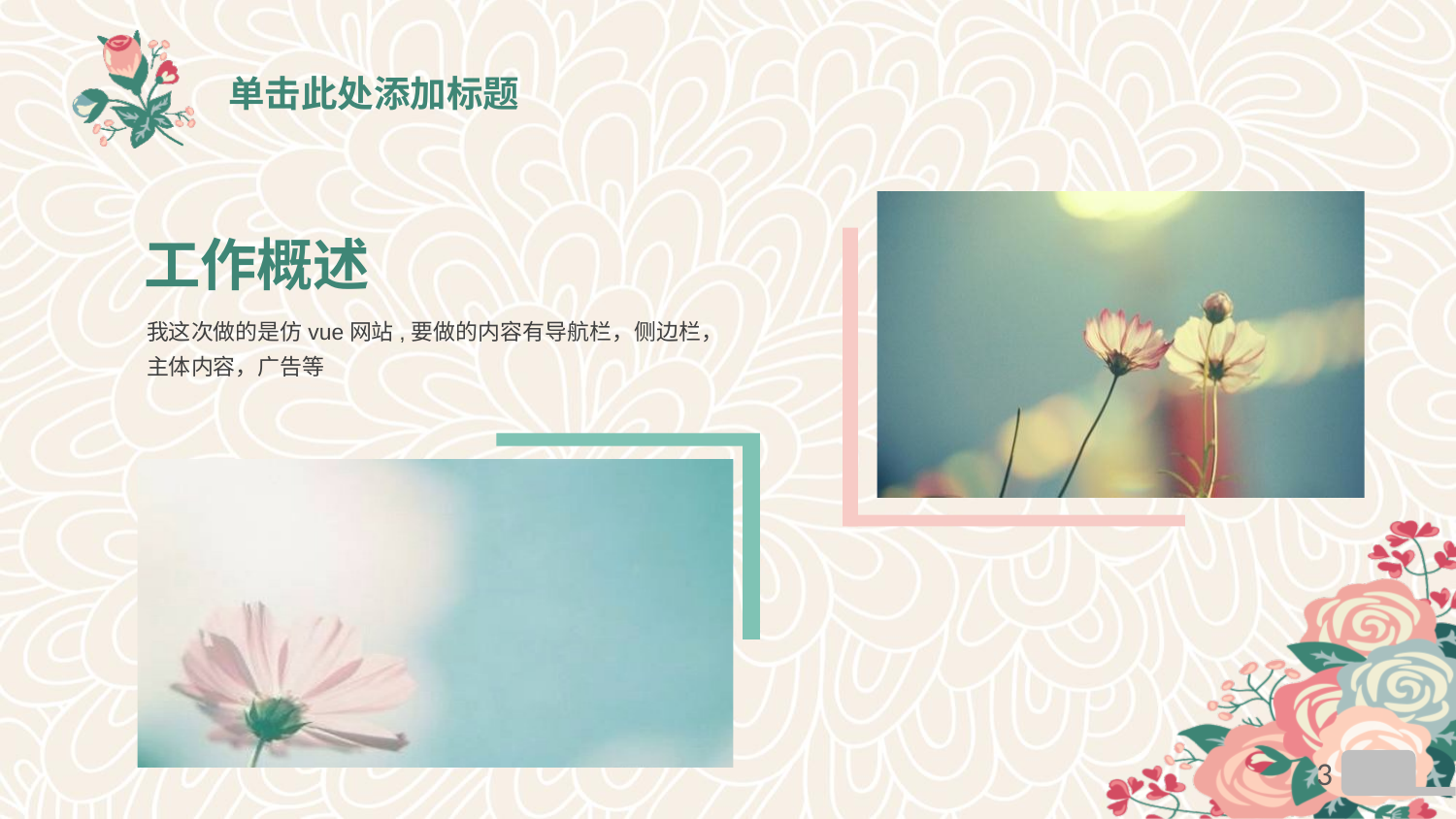

# 单击此处添加标题

工作概述

我这次做的是仿vue网站,要做的内容有导航栏，侧边栏，
主体内容，广告等